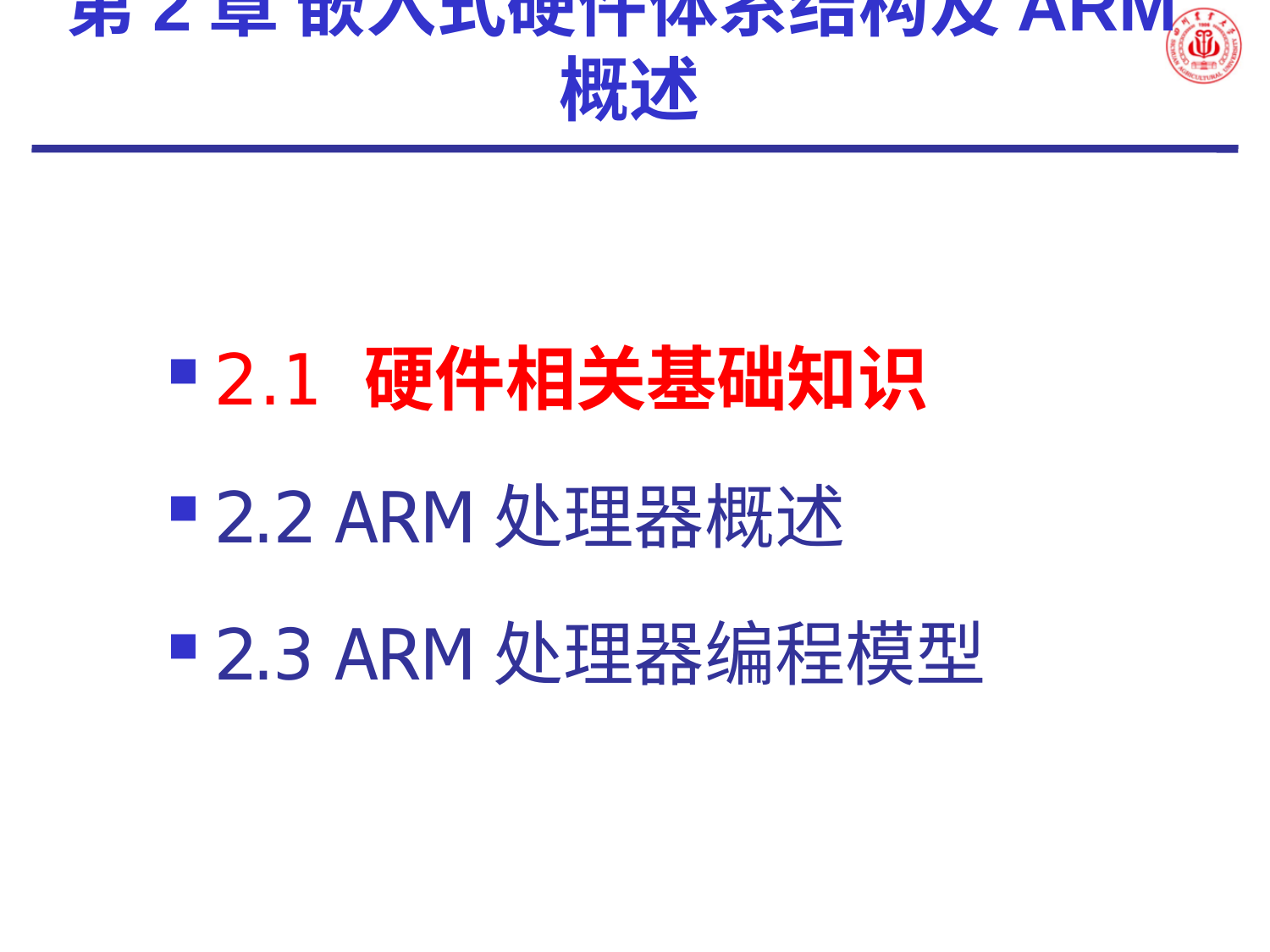

# 第2章 嵌入式硬件体系结构及ARM概述
2.1 硬件相关基础知识
2.2 ARM处理器概述
2.3 ARM处理器编程模型
2